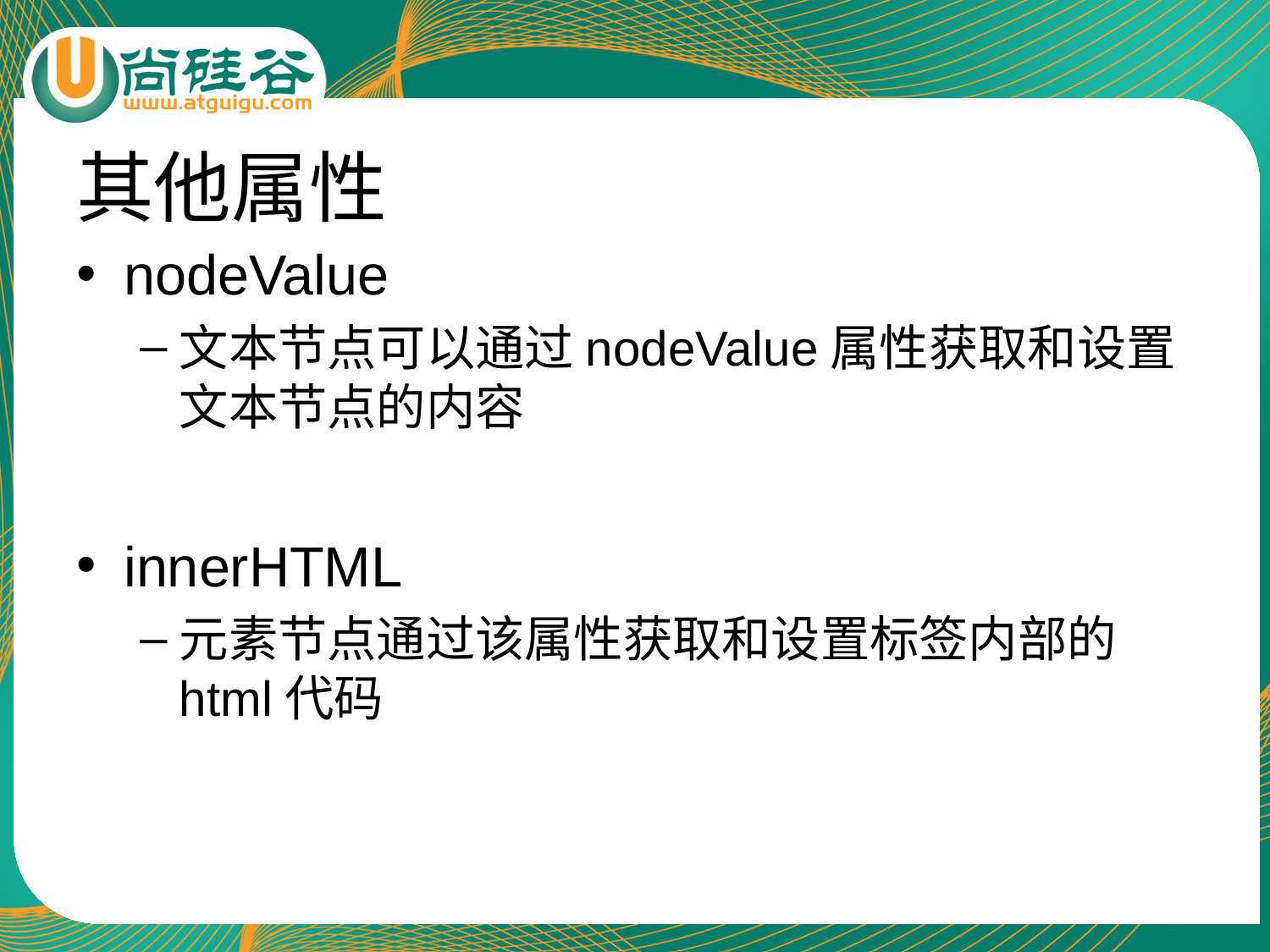

# 其他属性
nodeValue
文本节点可以通过nodeValue属性获取和设置文本节点的内容

innerHTML
元素节点通过该属性获取和设置标签内部的html代码